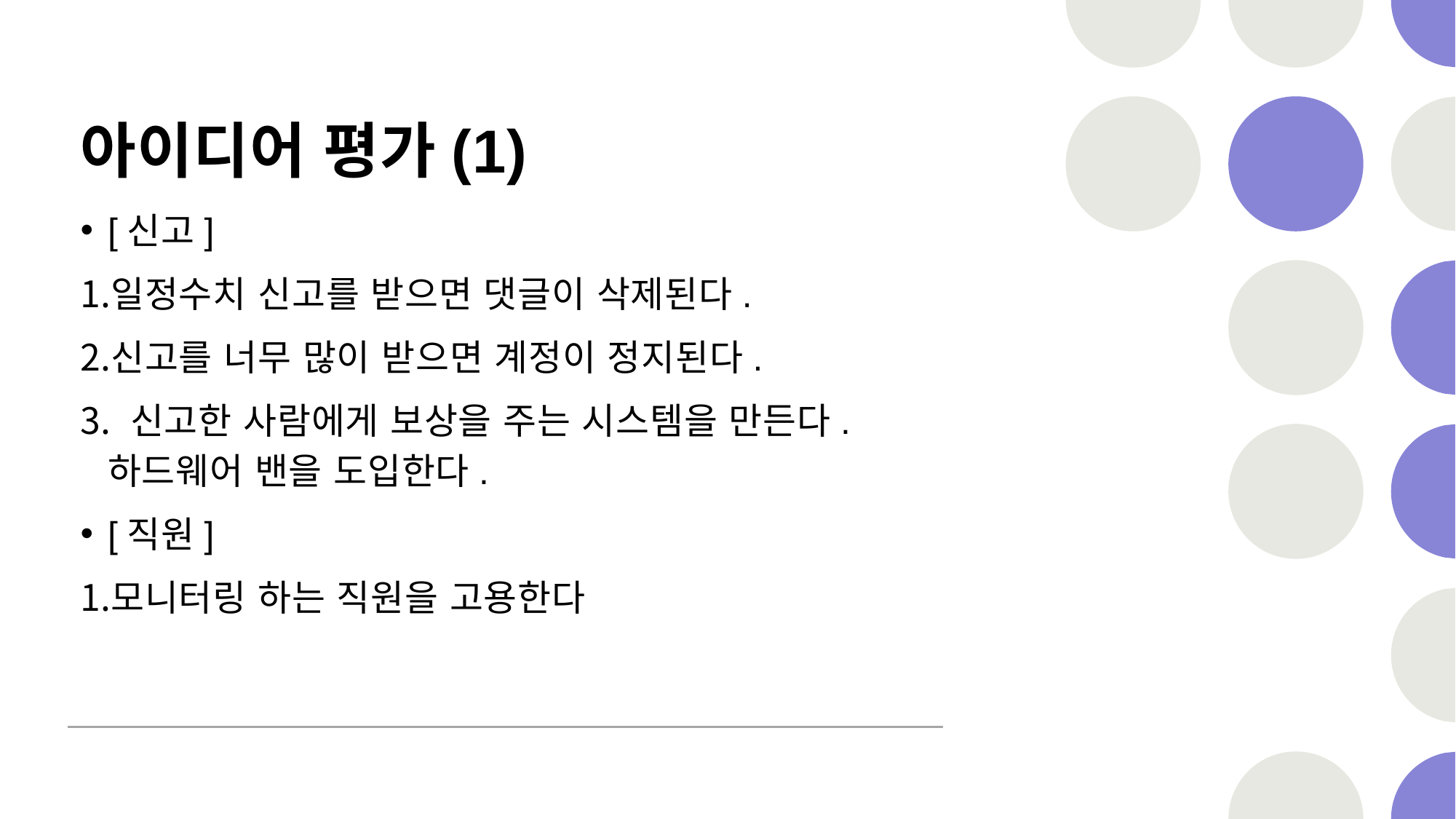

# 아이디어 평가(1)
[신고]
일정수치 신고를 받으면 댓글이 삭제된다.
신고를 너무 많이 받으면 계정이 정지된다.
 신고한 사람에게 보상을 주는 시스템을 만든다. 하드웨어 밴을 도입한다.
[직원]
모니터링 하는 직원을 고용한다